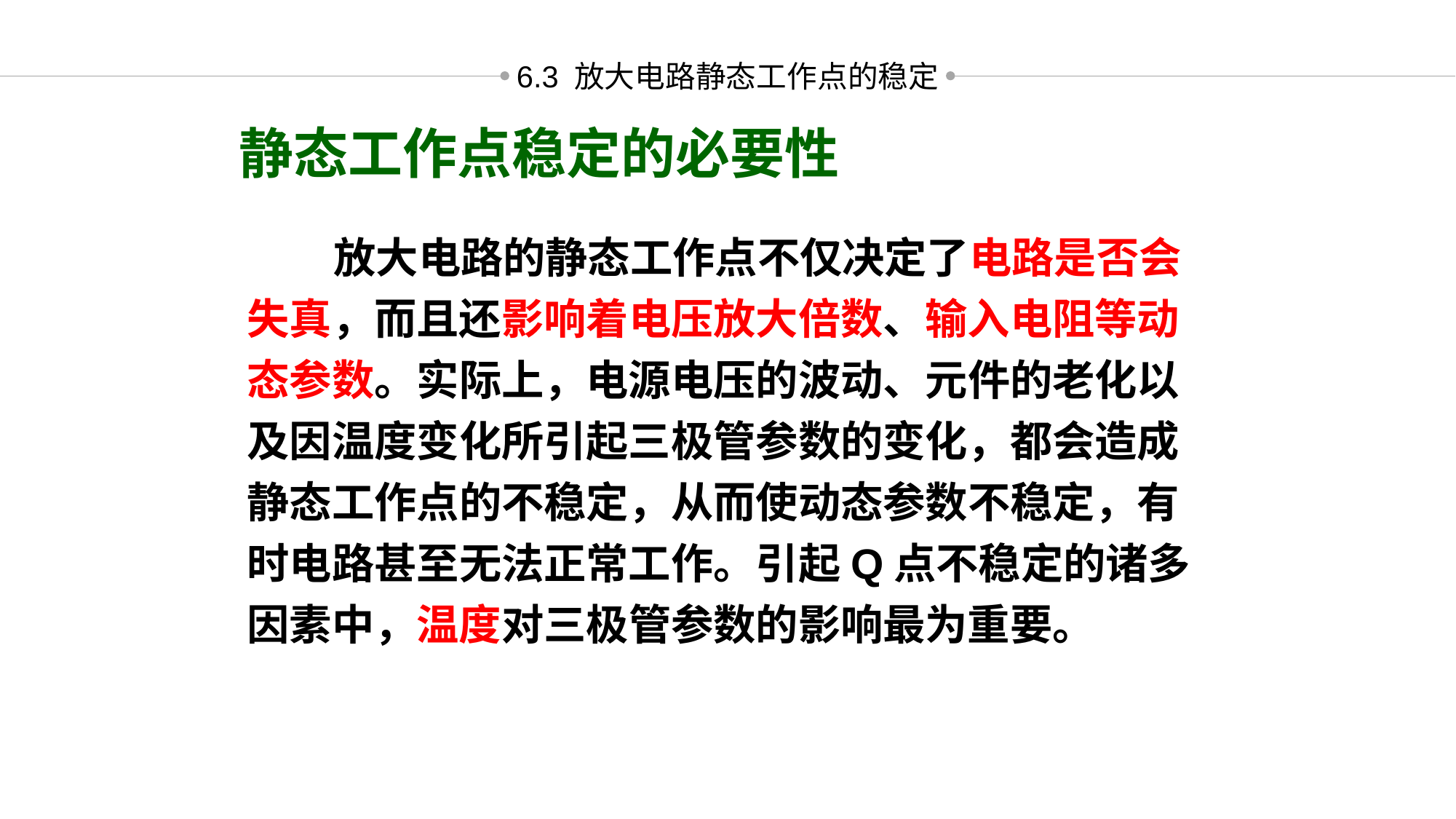

6.3 放大电路静态工作点的稳定
静态工作点稳定的必要性
放大电路的静态工作点不仅决定了电路是否会失真，而且还影响着电压放大倍数、输入电阻等动态参数。实际上，电源电压的波动、元件的老化以及因温度变化所引起三极管参数的变化，都会造成静态工作点的不稳定，从而使动态参数不稳定，有时电路甚至无法正常工作。引起Q点不稳定的诸多因素中，温度对三极管参数的影响最为重要。